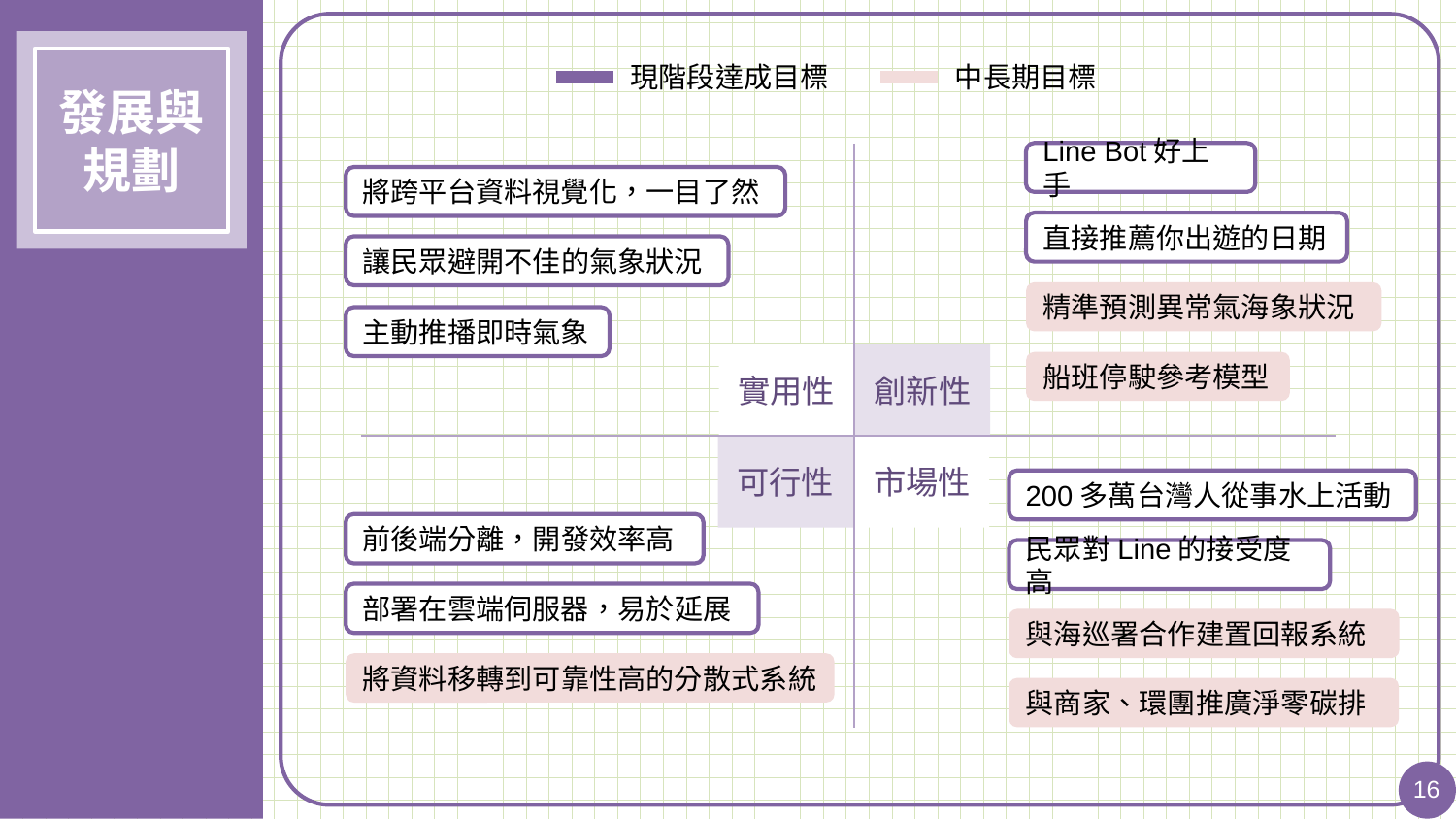

現階段達成目標
中長期目標
Line Bot好上手
將跨平台資料視覺化，一目了然
直接推薦你出遊的日期
讓民眾避開不佳的氣象狀況
精準預測異常氣海象狀況
主動推播即時氣象
實用性
創新性
船班停駛參考模型
可行性
市場性
200多萬台灣人從事水上活動
前後端分離，開發效率高
民眾對Line的接受度高
部署在雲端伺服器，易於延展
與海巡署合作建置回報系統
將資料移轉到可靠性高的分散式系統
與商家、環團推廣淨零碳排
16